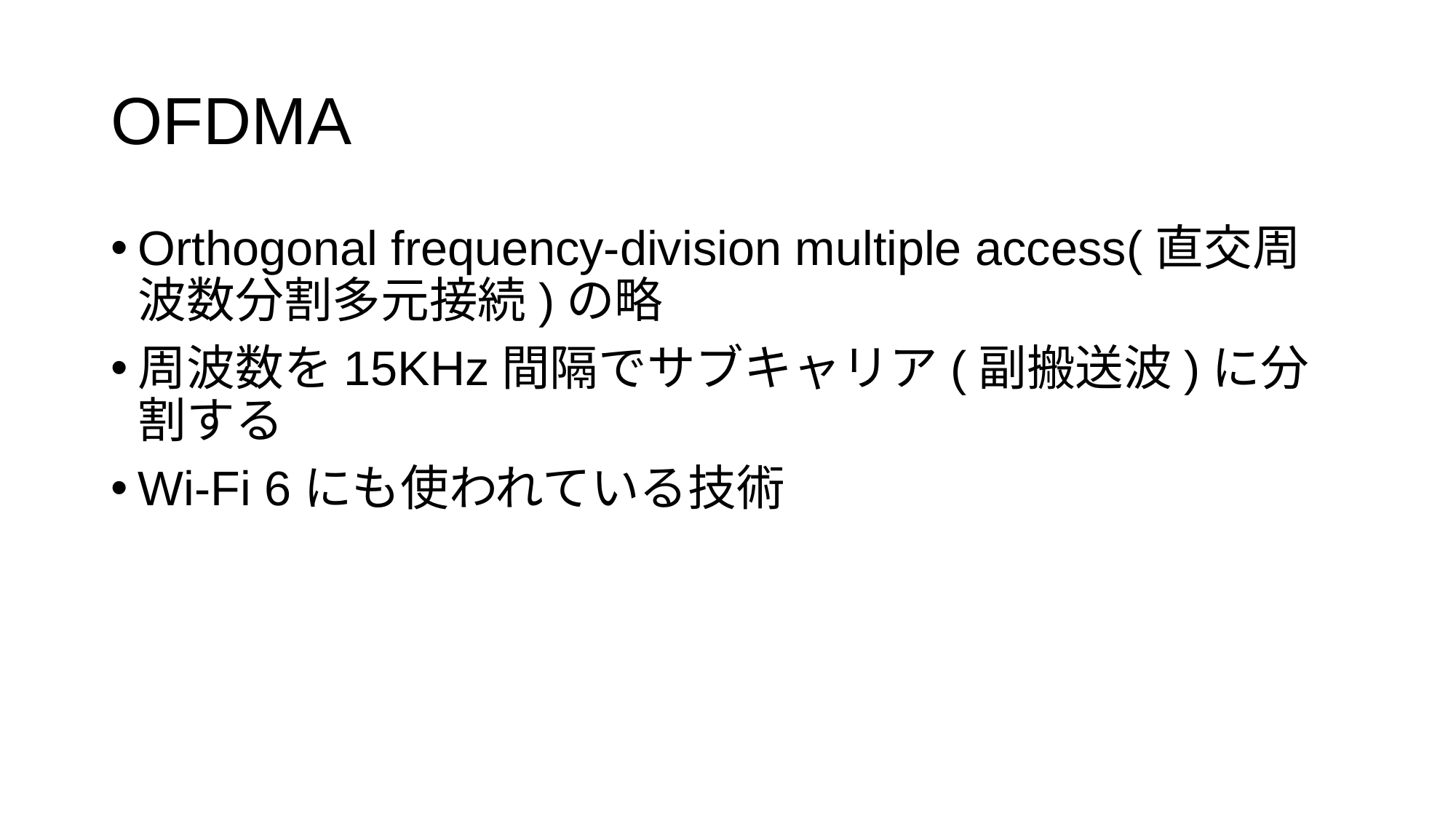

# OFDMA
Orthogonal frequency-division multiple access(直交周波数分割多元接続)の略
周波数を15KHz間隔でサブキャリア(副搬送波)に分割する
Wi-Fi 6にも使われている技術